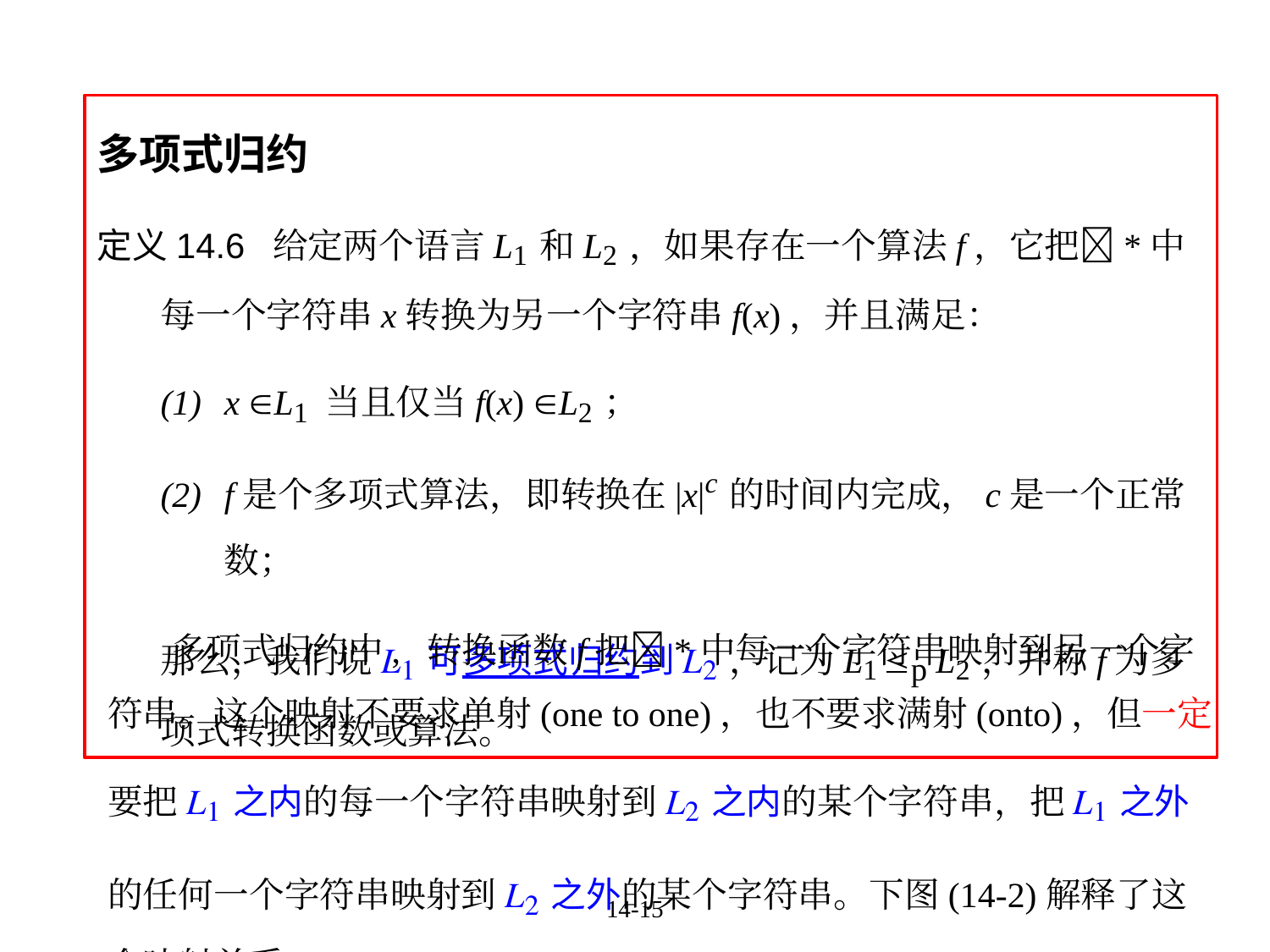

多项式归约
定义14.6  给定两个语言L1和L2，如果存在一个算法f，它把Σ*中每一个字符串x转换为另一个字符串f(x)，并且满足：
x ∈L1 当且仅当f(x) ∈L2；
f是个多项式算法，即转换在|x|c的时间内完成，c是一个正常数；
那么，我们说L1可多项式归约到L2，记为L1 ≤p L2，并称f为多项式转换函数或算法。
多项式归约中,  转换函数f把Σ*中每一个字符串映射到另一个字符串。这个映射不要求单射(one to one)，也不要求满射(onto)，但一定要把L1之内的每一个字符串映射到L2之内的某个字符串，把L1之外的任何一个字符串映射到L2之外的某个字符串。下图(14-2)解释了这个映射关系。
14-15